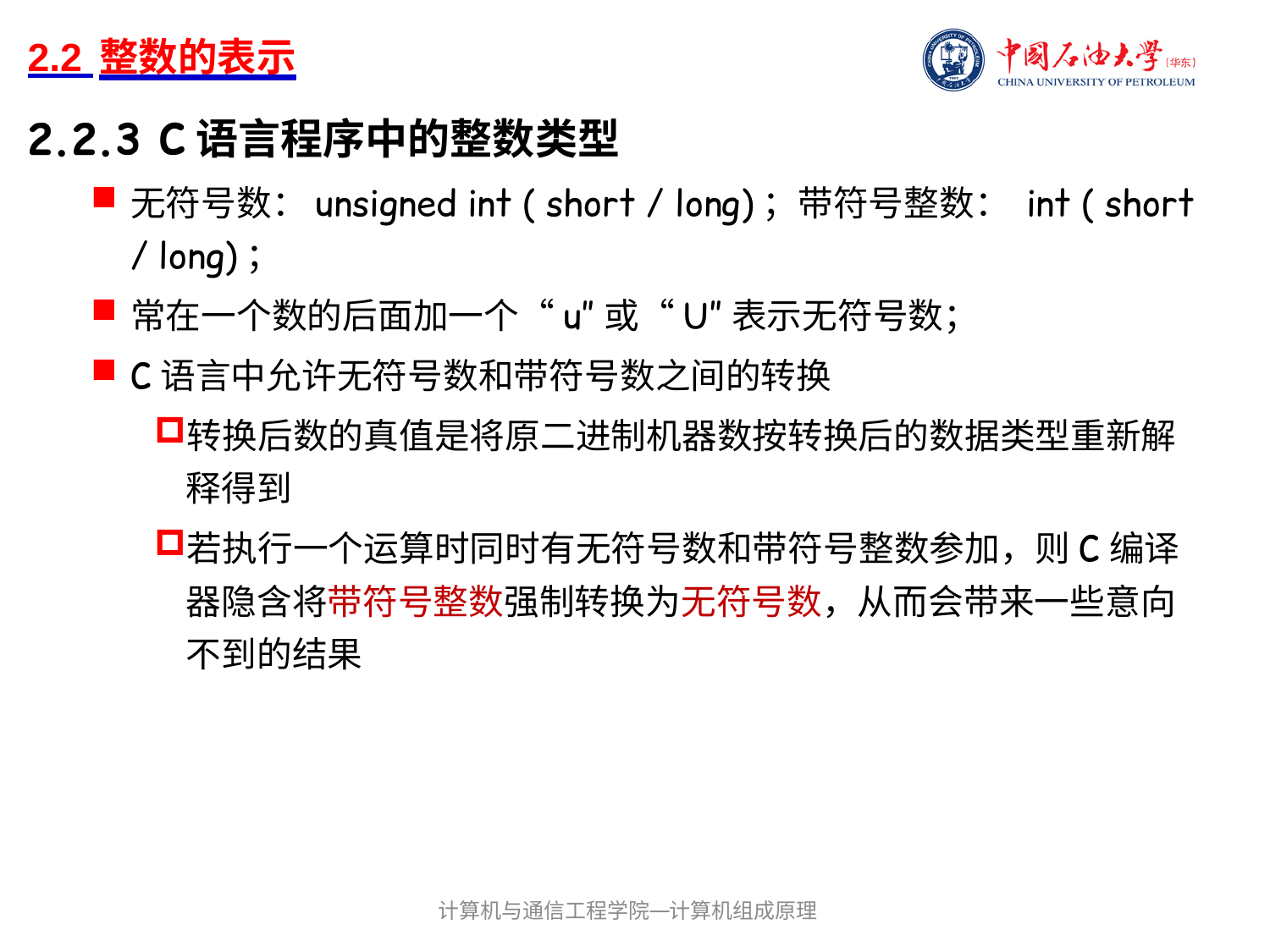

# 2.2 整数的表示
2.2.3 C语言程序中的整数类型
无符号数：unsigned int ( short / long)；带符号整数： int ( short / long)；
常在一个数的后面加一个“u”或“U”表示无符号数；
C语言中允许无符号数和带符号数之间的转换
转换后数的真值是将原二进制机器数按转换后的数据类型重新解释得到
若执行一个运算时同时有无符号数和带符号整数参加，则C编译器隐含将带符号整数强制转换为无符号数，从而会带来一些意向不到的结果

45

计算机与通信工程学院—计算机组成原理